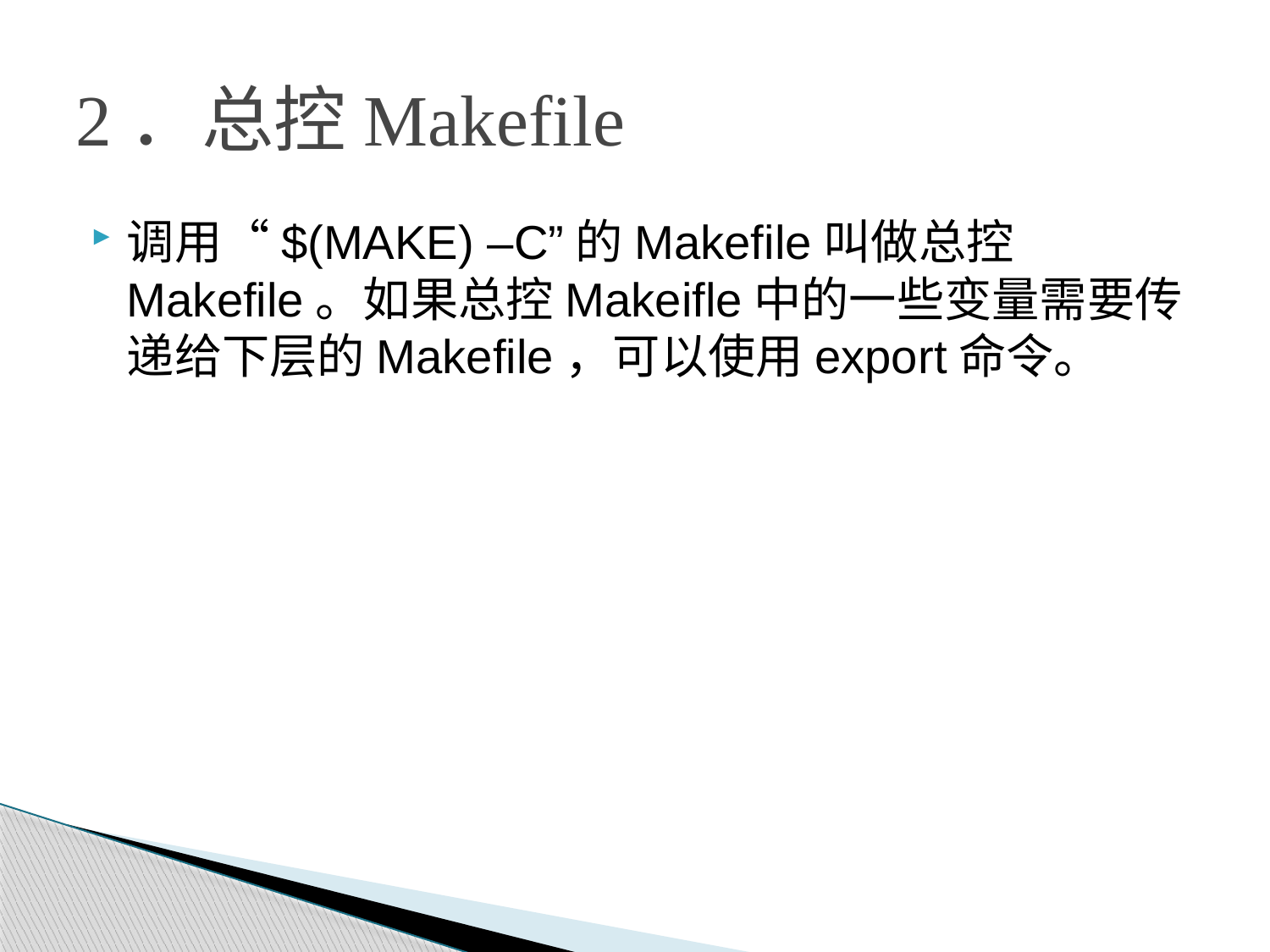

# 2．总控Makefile
调用“$(MAKE) –C”的Makefile叫做总控Makefile。如果总控Makeifle中的一些变量需要传递给下层的Makefile，可以使用export命令。